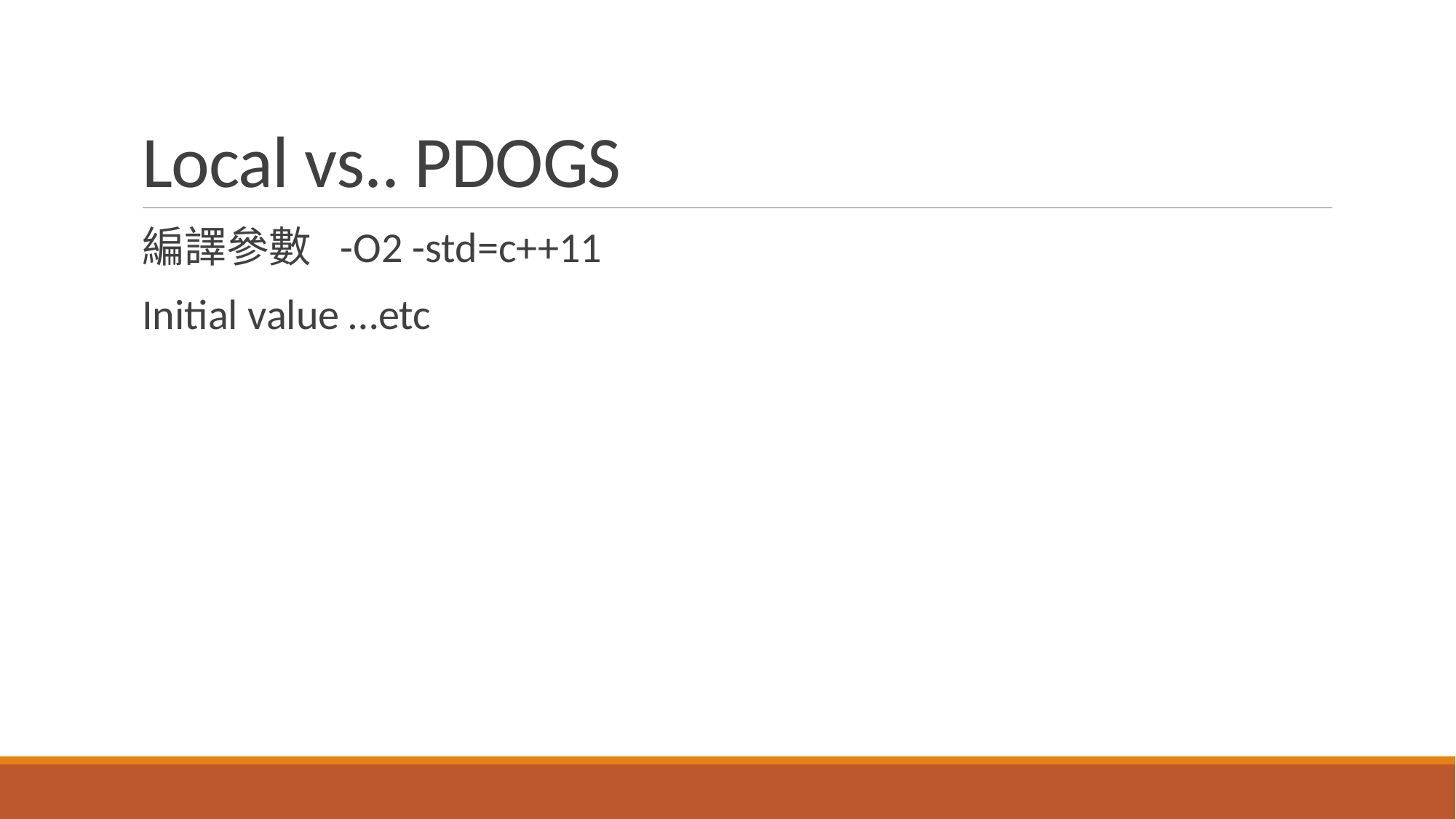

# Local vs.. PDOGS
編譯參數  -O2 -std=c++11
Initial value …etc